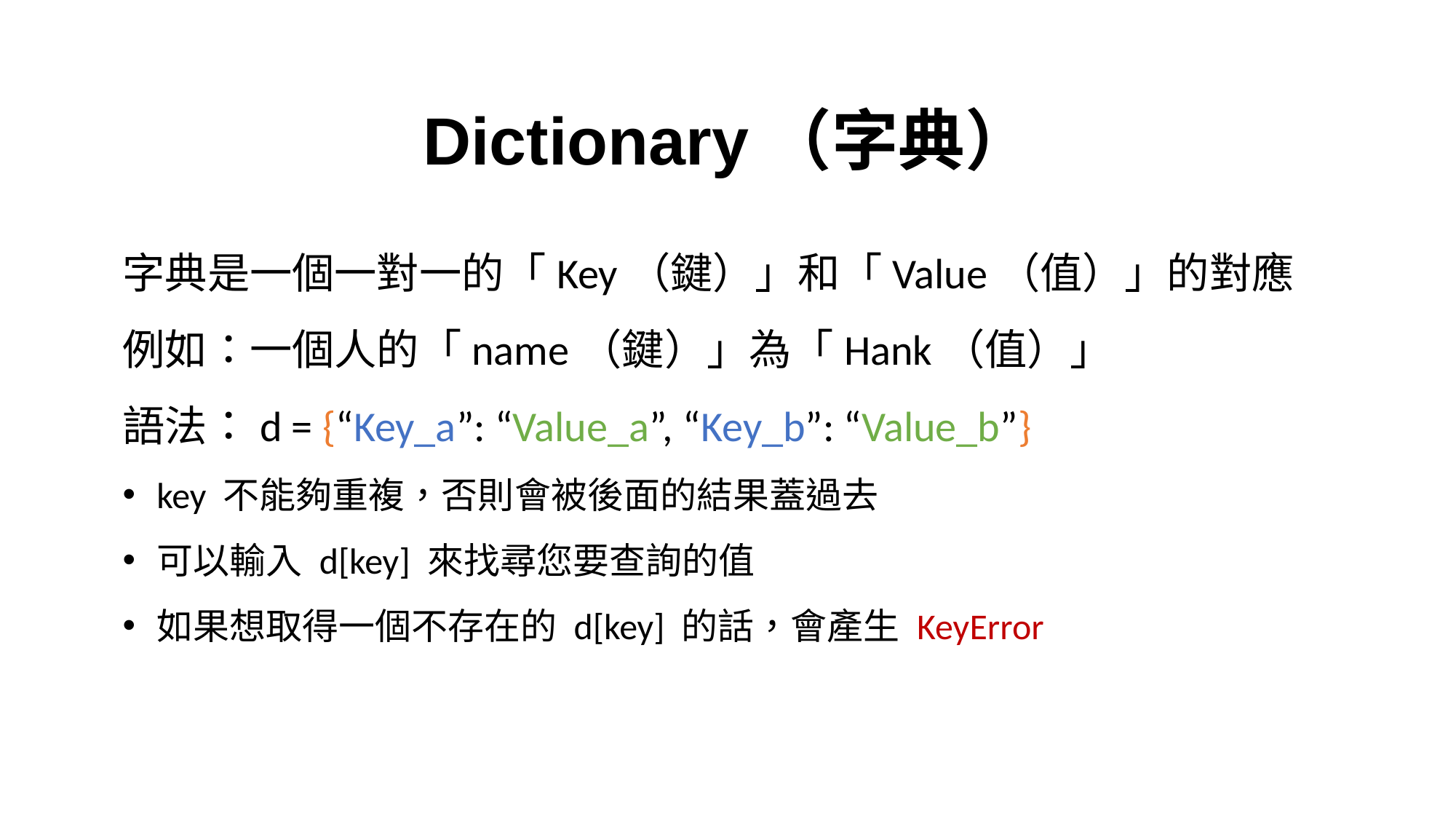

Dictionary（字典）
字典是一個一對一的「Key（鍵）」和「Value（值）」的對應
例如：一個人的「name（鍵）」為「Hank（值）」
語法：d = {“Key_a”: “Value_a”, “Key_b”: “Value_b”}
key 不能夠重複，否則會被後面的結果蓋過去
可以輸入 d[key] 來找尋您要查詢的值
如果想取得一個不存在的 d[key] 的話，會產生 KeyError